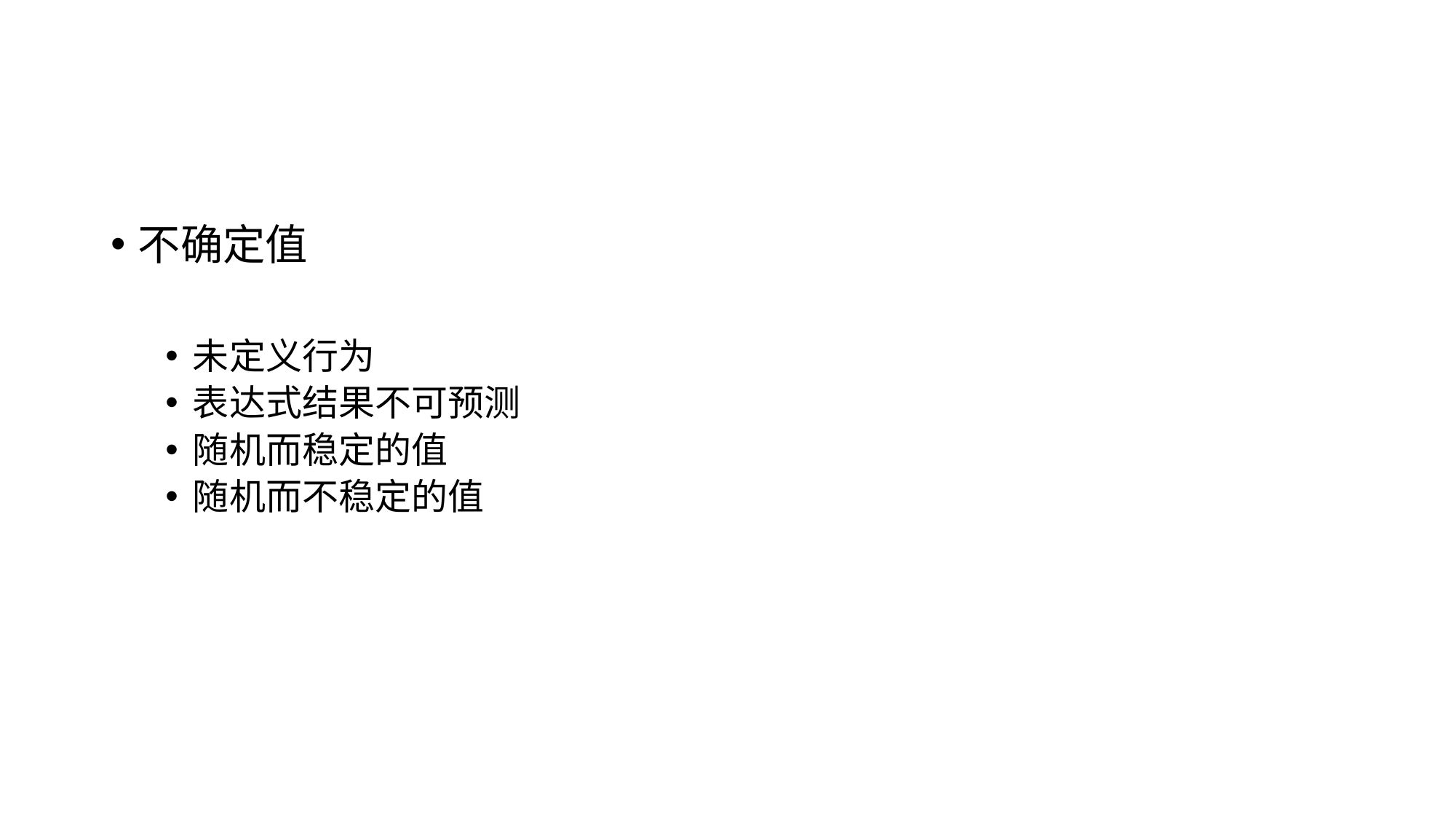

#
不确定值

未定义行为
表达式结果不可预测
随机而稳定的值
随机而不稳定的值